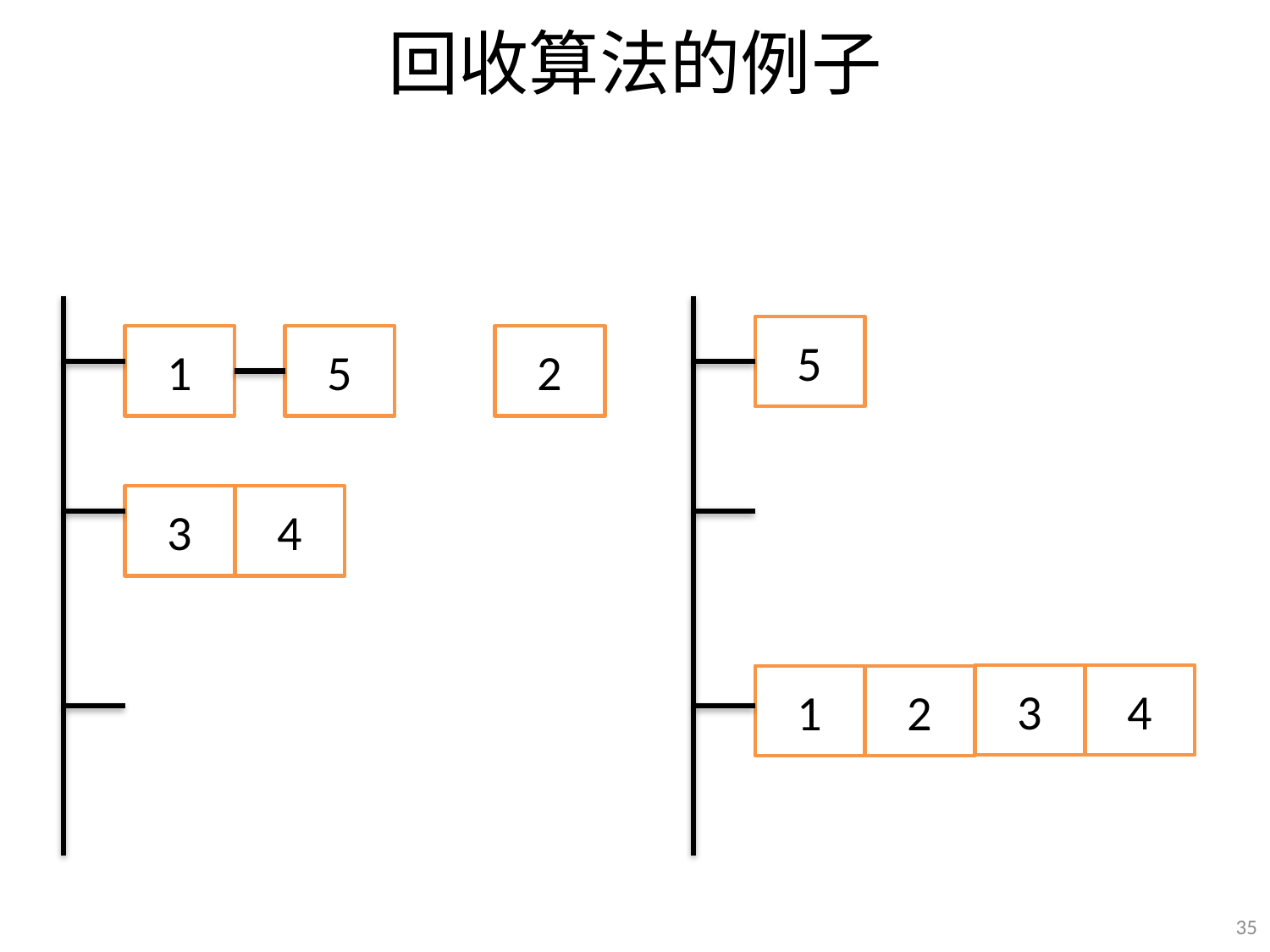

# 回收算法的例子
5
3
4
1
2
1
5
2
3
4
35